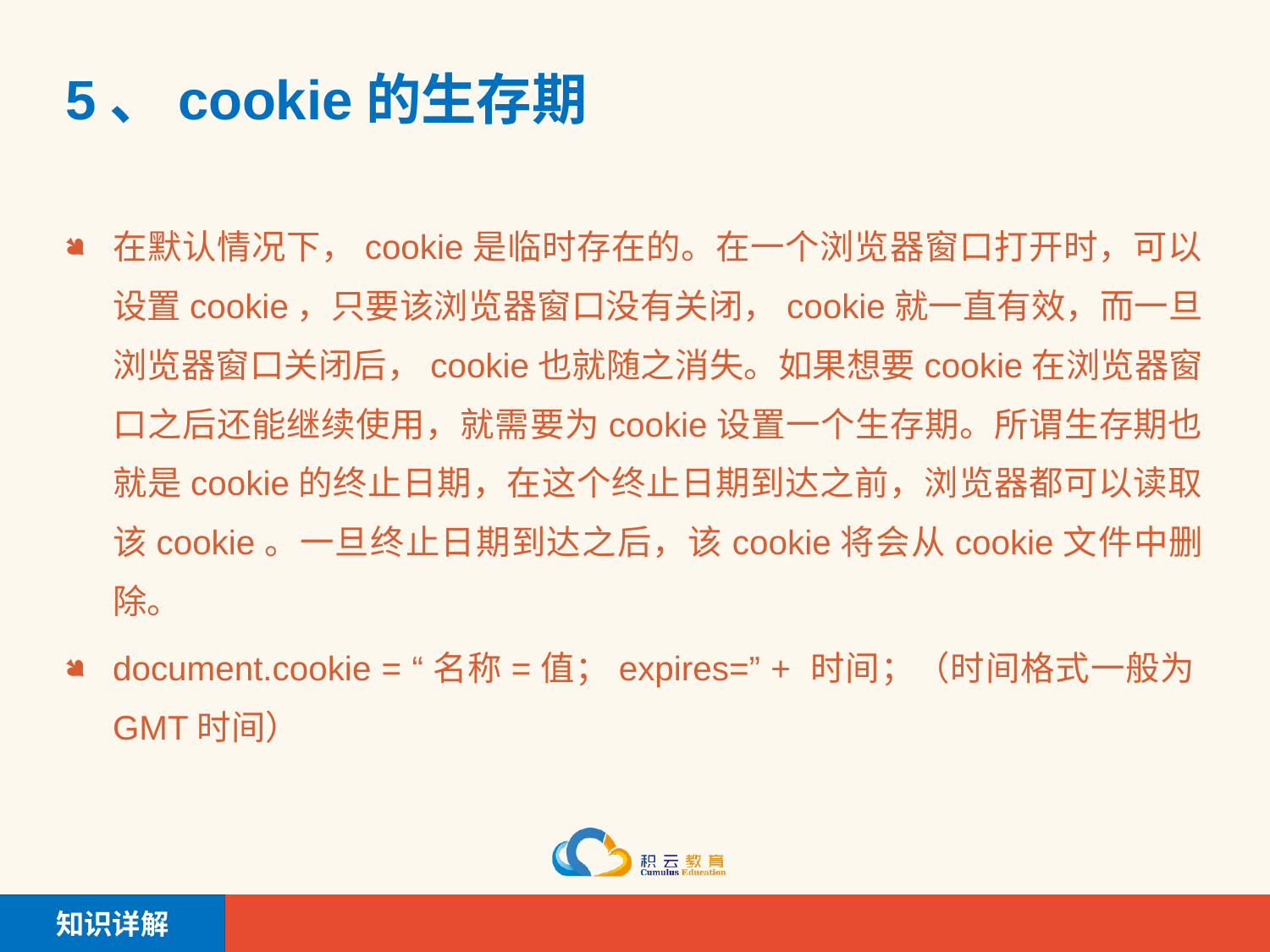

# 5、cookie的生存期
在默认情况下，cookie是临时存在的。在一个浏览器窗口打开时，可以设置cookie，只要该浏览器窗口没有关闭，cookie就一直有效，而一旦浏览器窗口关闭后，cookie也就随之消失。如果想要cookie在浏览器窗口之后还能继续使用，就需要为cookie设置一个生存期。所谓生存期也就是cookie的终止日期，在这个终止日期到达之前，浏览器都可以读取该cookie。一旦终止日期到达之后，该cookie将会从cookie文件中删除。
document.cookie = “名称=值；expires=” + 时间；（时间格式一般为GMT时间）